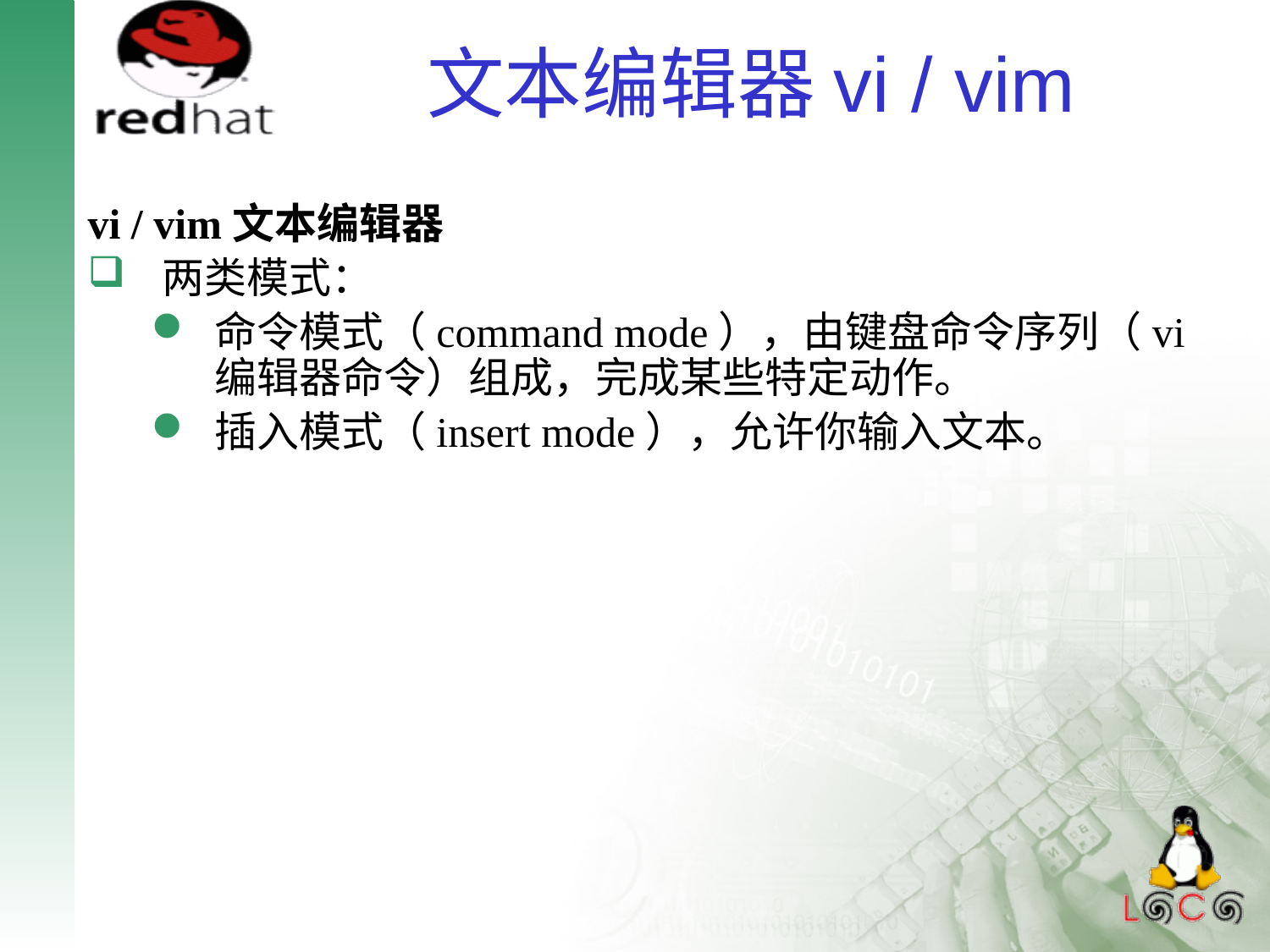

# 文本编辑器vi / vim
vi / vim文本编辑器
两类模式：
命令模式（command mode），由键盘命令序列（vi编辑器命令）组成，完成某些特定动作。
插入模式（insert mode），允许你输入文本。